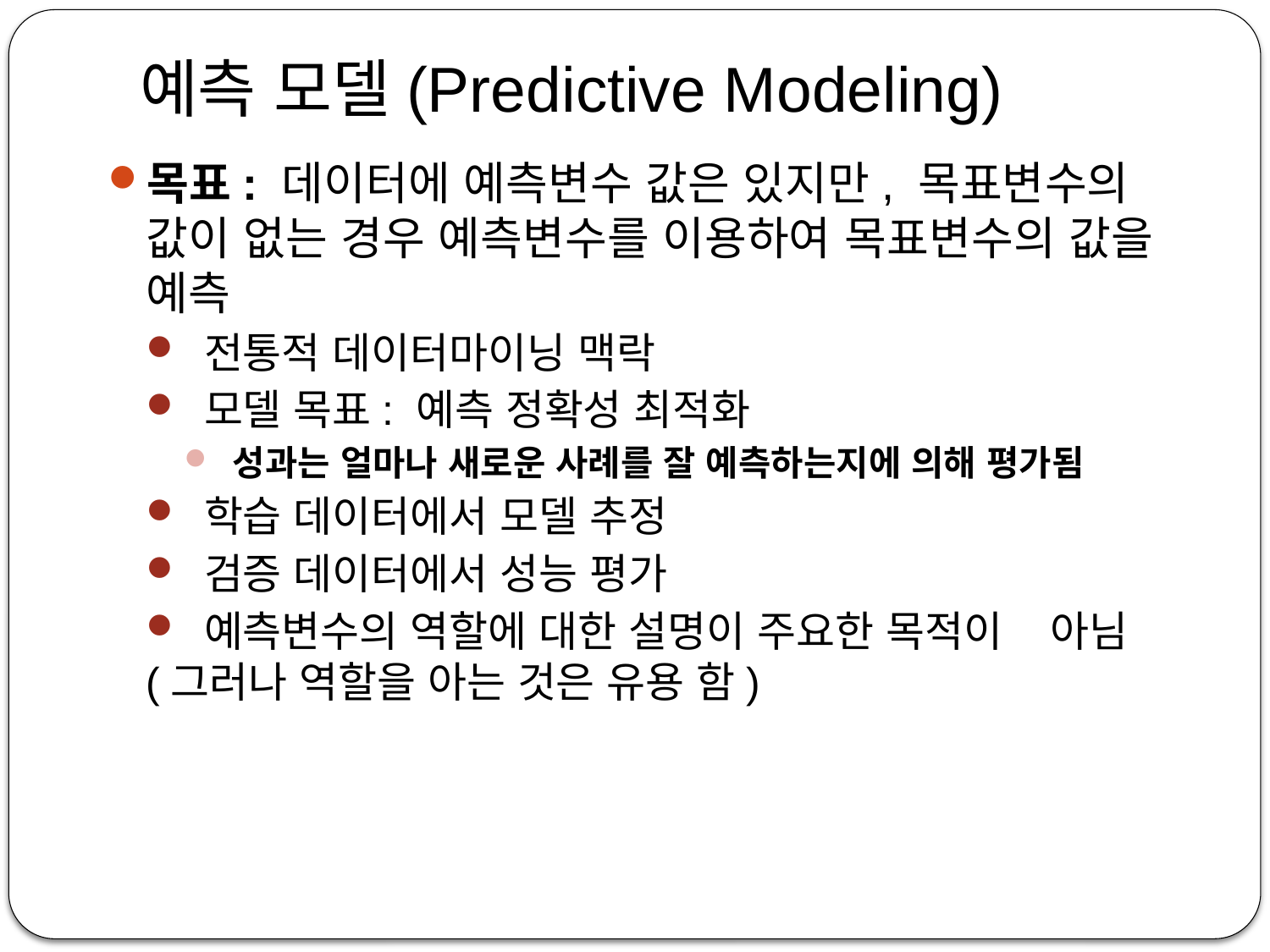

# 예측 모델(Predictive Modeling)
목표: 데이터에 예측변수 값은 있지만, 목표변수의 값이 없는 경우 예측변수를 이용하여 목표변수의 값을 예측
 전통적 데이터마이닝 맥락
 모델 목표: 예측 정확성 최적화
 성과는 얼마나 새로운 사례를 잘 예측하는지에 의해 평가됨
 학습 데이터에서 모델 추정
 검증 데이터에서 성능 평가
 예측변수의 역할에 대한 설명이 주요한 목적이    아님(그러나 역할을 아는 것은 유용 함)